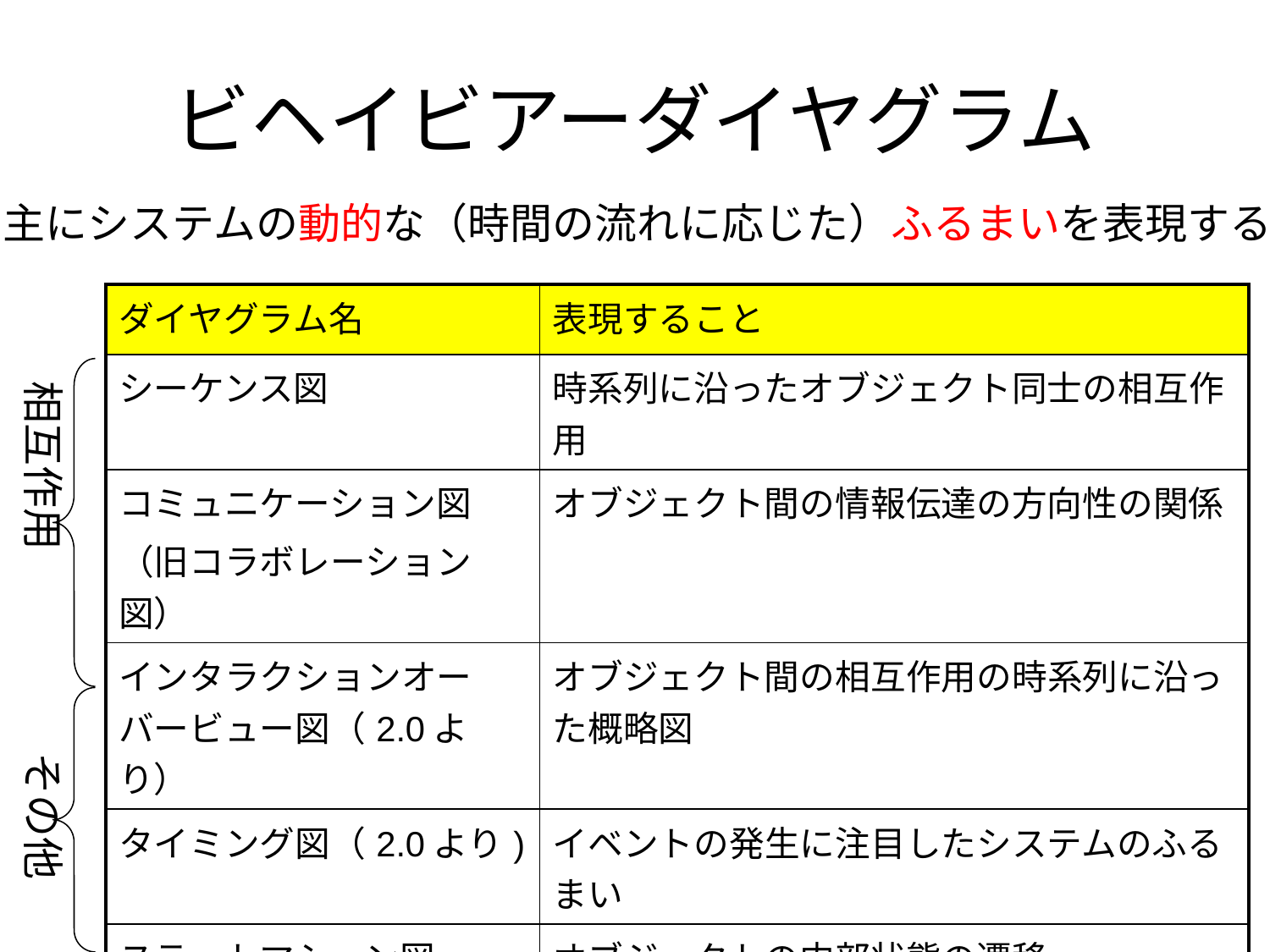

# ビヘイビアーダイヤグラム
主にシステムの動的な（時間の流れに応じた）ふるまいを表現する
| ダイヤグラム名 | 表現すること |
| --- | --- |
| シーケンス図 | 時系列に沿ったオブジェクト同士の相互作用 |
| コミュニケーション図 （旧コラボレーション図） | オブジェクト間の情報伝達の方向性の関係 |
| インタラクションオーバービュー図（2.0より） | オブジェクト間の相互作用の時系列に沿った概略図 |
| タイミング図（2.0より) | イベントの発生に注目したシステムのふるまい |
| ステートマシーン図 （旧ステートチャート図） | オブジェクトの内部状態の遷移 |
| アクティビティ図 | 業務や処理の流れの手順 |
| ユースケース図 | ユーザ視点から見たシステムの機能 |

相互作用

その他